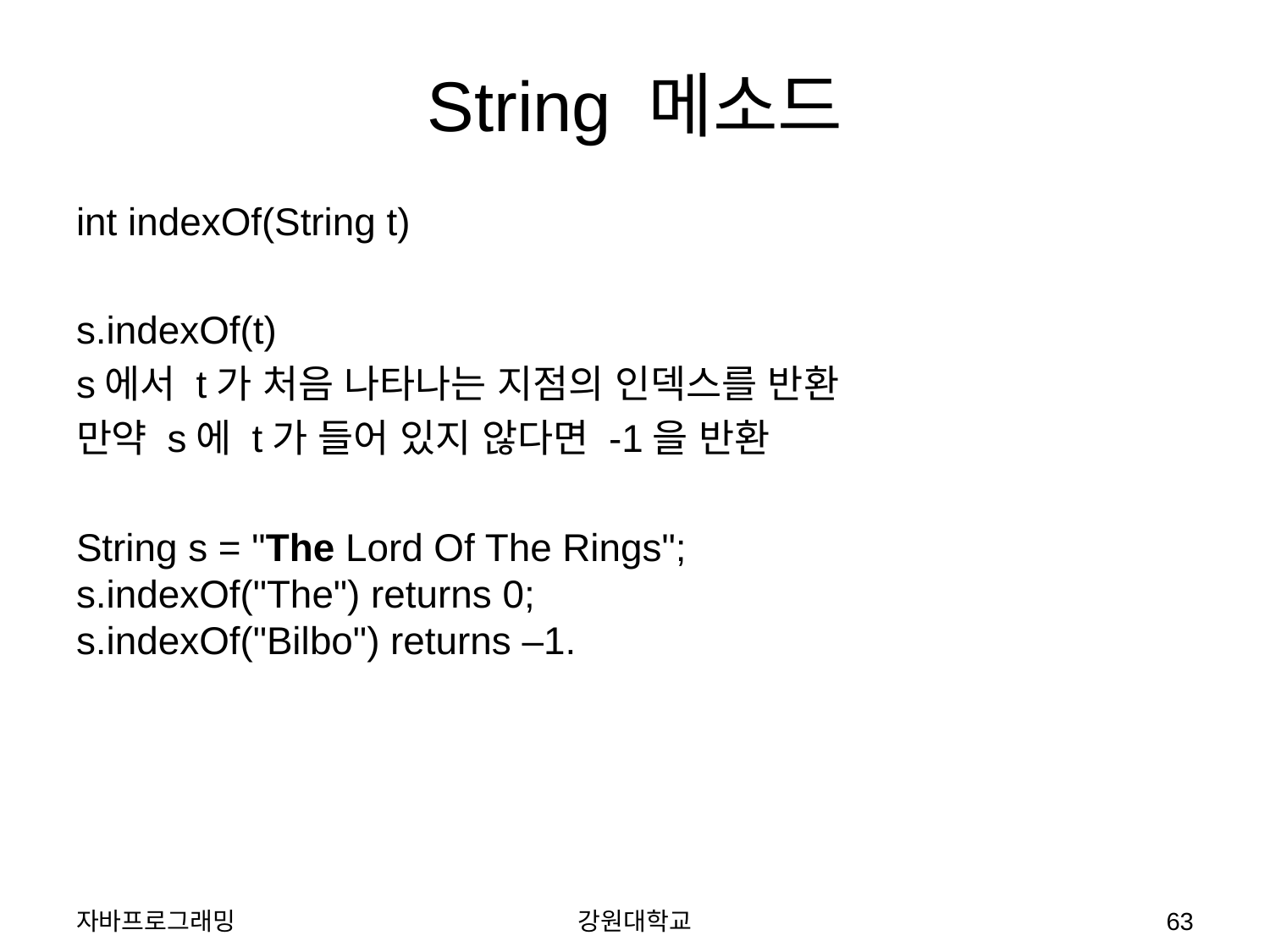

# String 메소드
int indexOf(String t)

s.indexOf(t)
s에서 t가 처음 나타나는 지점의 인덱스를 반환
만약 s에 t가 들어 있지 않다면 -1을 반환

String s = "The Lord Of The Rings";
s.indexOf("The") returns 0;
s.indexOf("Bilbo") returns –1.

자바프로그래밍
강원대학교
63